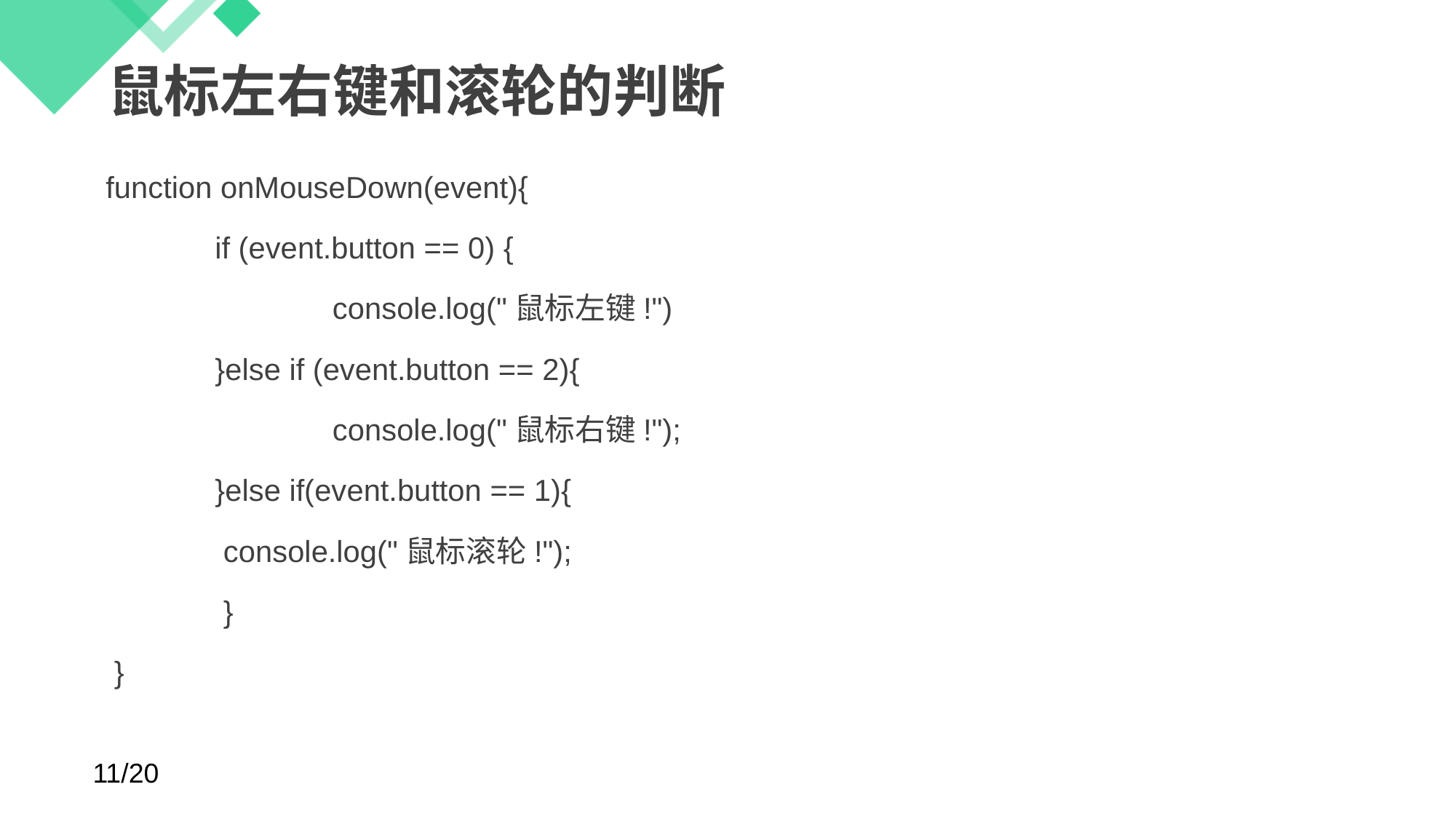

# 鼠标左右键和滚轮的判断
function onMouseDown(event){
	if (event.button == 0) {
		 console.log("鼠标左键!")
	}else if (event.button == 2){
		 console.log("鼠标右键!");
	}else if(event.button == 1){
	 console.log("鼠标滚轮!");
	 }
 }